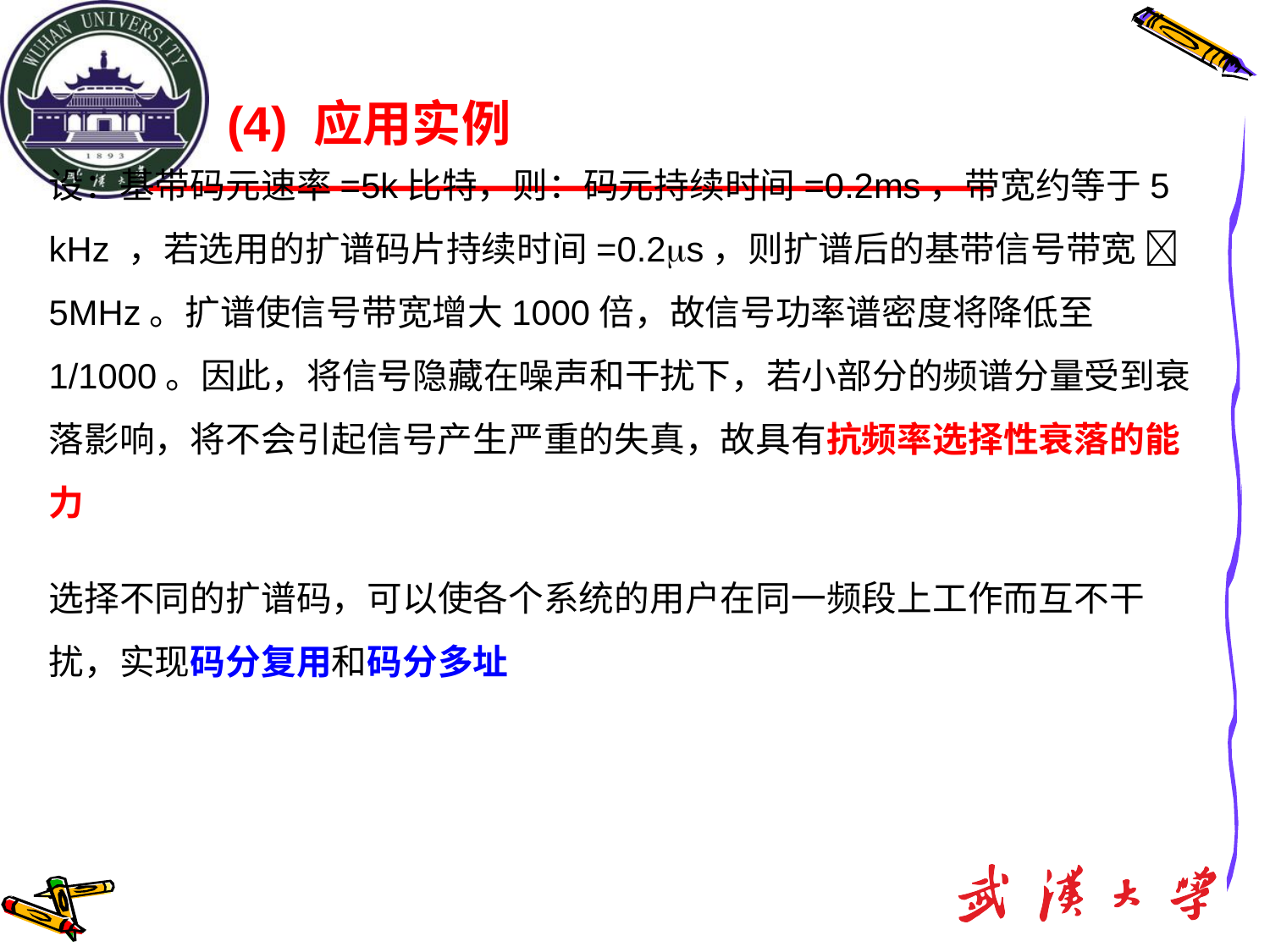

(4) 应用实例
# 设：基带码元速率=5k比特，则：码元持续时间=0.2ms，带宽约等于5 kHz ，若选用的扩谱码片持续时间=0.2μs，则扩谱后的基带信号带宽 ≈ 5MHz。扩谱使信号带宽增大1000倍，故信号功率谱密度将降低至1/1000。因此，将信号隐藏在噪声和干扰下，若小部分的频谱分量受到衰落影响，将不会引起信号产生严重的失真，故具有抗频率选择性衰落的能力 选择不同的扩谱码，可以使各个系统的用户在同一频段上工作而互不干扰，实现码分复用和码分多址